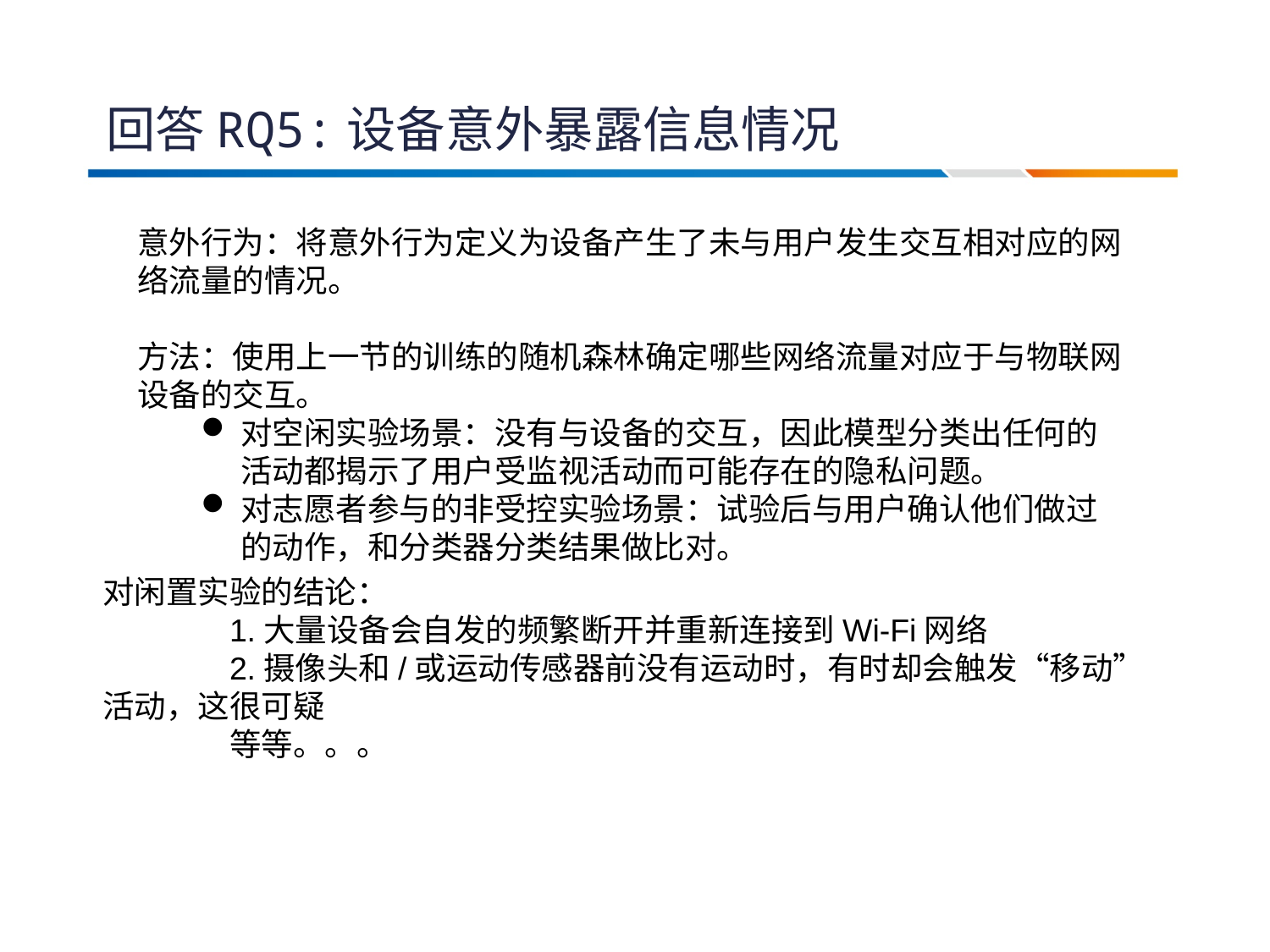

# 回答RQ5:设备意外暴露信息情况
意外行为：将意外行为定义为设备产生了未与用户发生交互相对应的网络流量的情况。

方法：使用上一节的训练的随机森林确定哪些网络流量对应于与物联网设备的交互。
对空闲实验场景：没有与设备的交互，因此模型分类出任何的活动都揭示了用户受监视活动而可能存在的隐私问题。
对志愿者参与的非受控实验场景：试验后与用户确认他们做过的动作，和分类器分类结果做比对。
对闲置实验的结论：
	1.大量设备会自发的频繁断开并重新连接到Wi-Fi网络
	2.摄像头和/或运动传感器前没有运动时，有时却会触发“移动”活动，这很可疑
	等等。。。